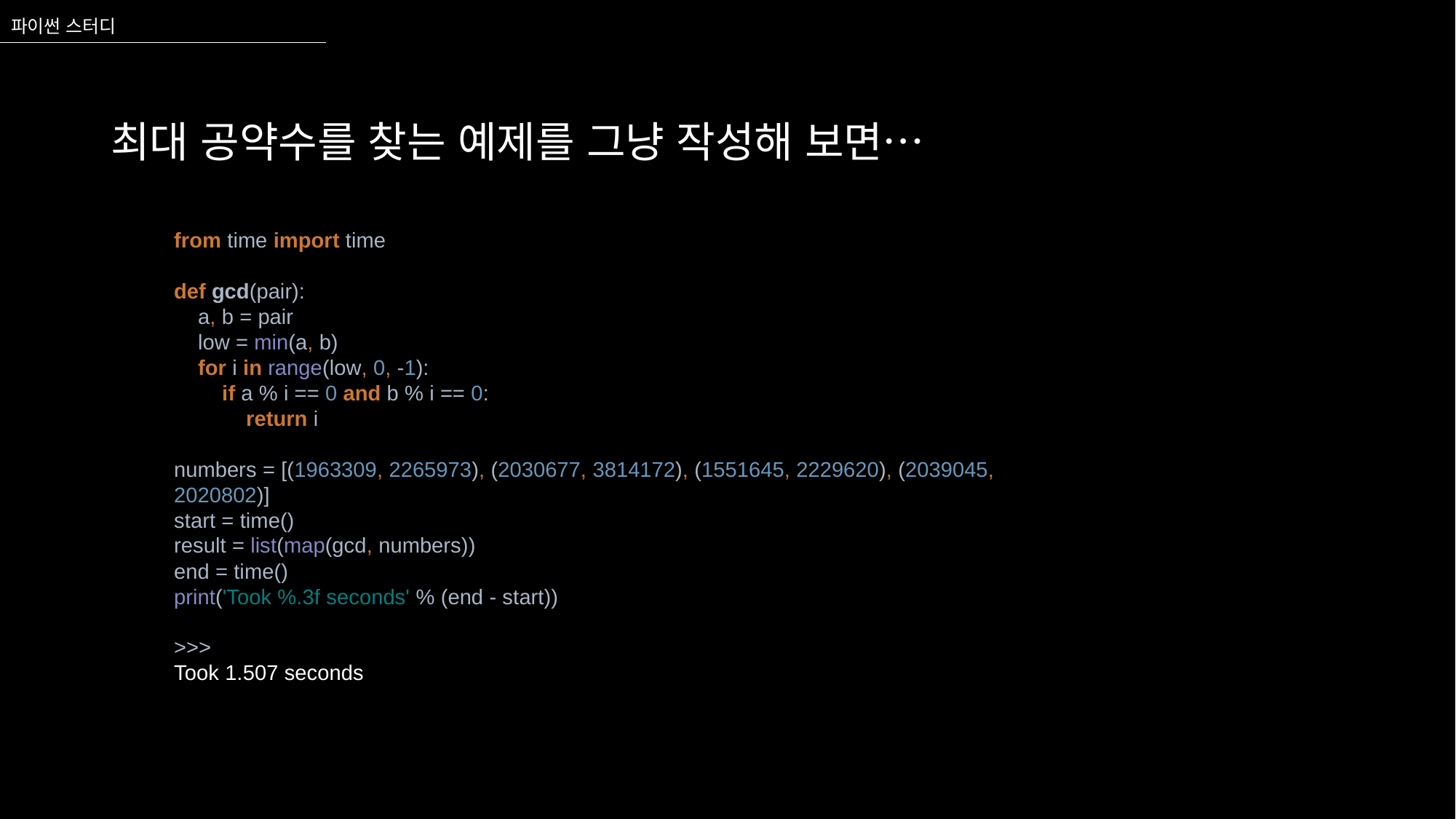

파이썬 스터디
최대 공약수를 찾는 예제를 그냥 작성해 보면…
from time import time
def gcd(pair):
    a, b = pair
    low = min(a, b)
    for i in range(low, 0, -1):
        if a % i == 0 and b % i == 0:
            return i
numbers = [(1963309, 2265973), (2030677, 3814172), (1551645, 2229620), (2039045, 2020802)]
start = time()
result = list(map(gcd, numbers))
end = time()
print('Took %.3f seconds' % (end - start))

>>>
Took 1.507 seconds